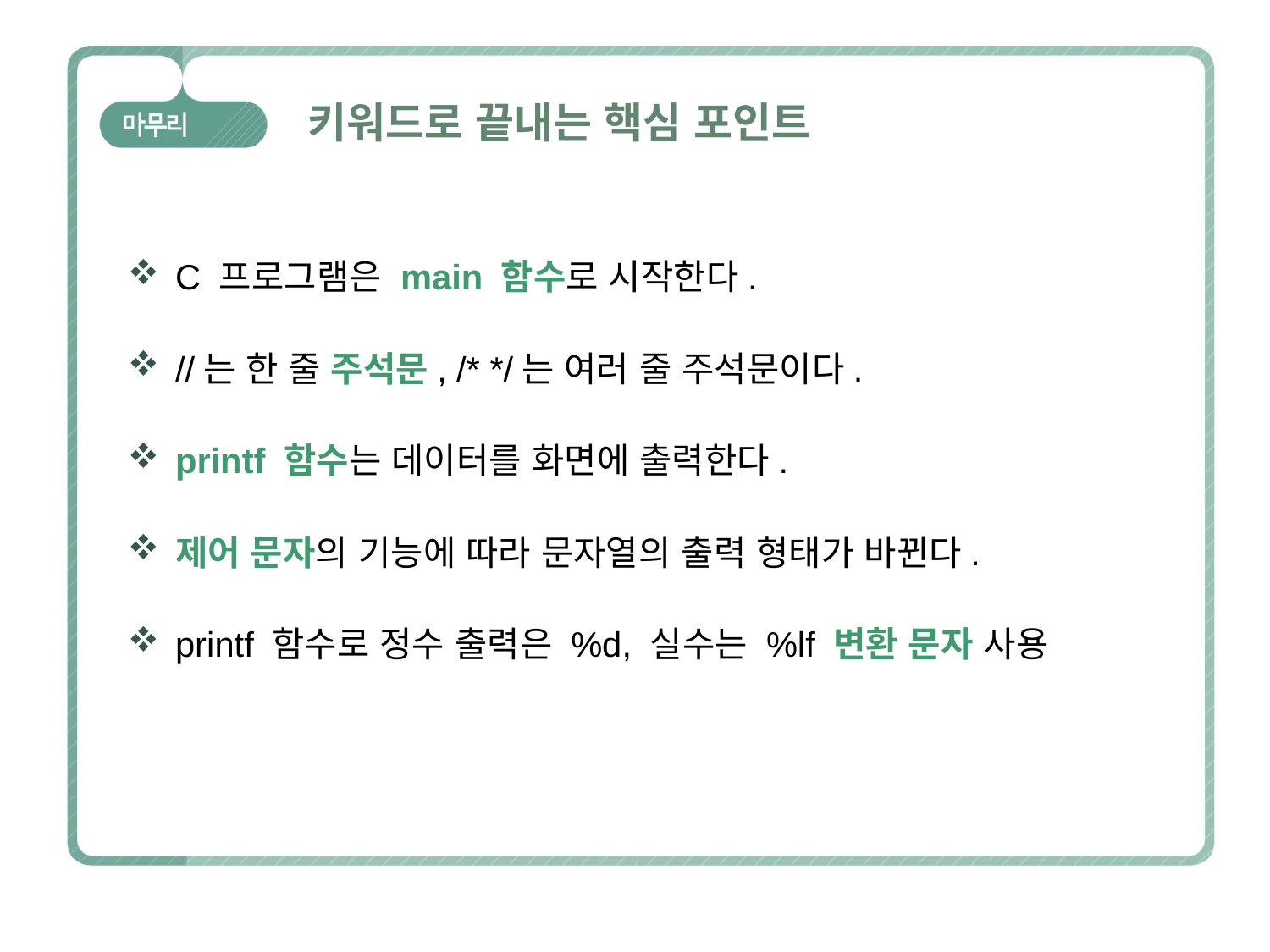

# 키워드로 끝내는 핵심 포인트
C 프로그램은 main 함수로 시작한다.
//는 한 줄 주석문, /* */는 여러 줄 주석문이다.
printf 함수는 데이터를 화면에 출력한다.
제어 문자의 기능에 따라 문자열의 출력 형태가 바뀐다.
printf 함수로 정수 출력은 %d, 실수는 %lf 변환 문자 사용